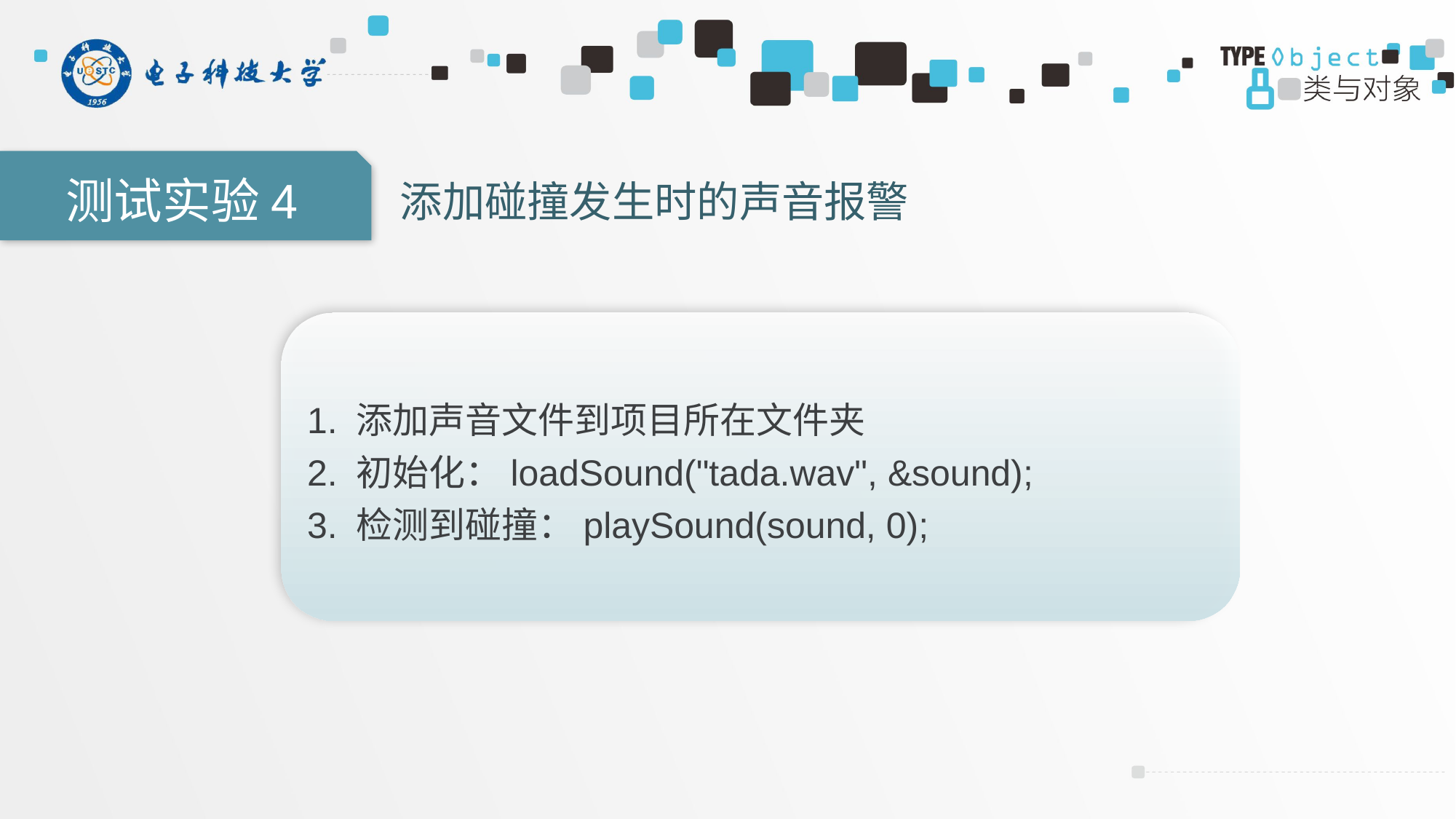

测试实验4
添加碰撞发生时的声音报警
1. 添加声音文件到项目所在文件夹
2. 初始化：loadSound("tada.wav", &sound);
3. 检测到碰撞：playSound(sound, 0);